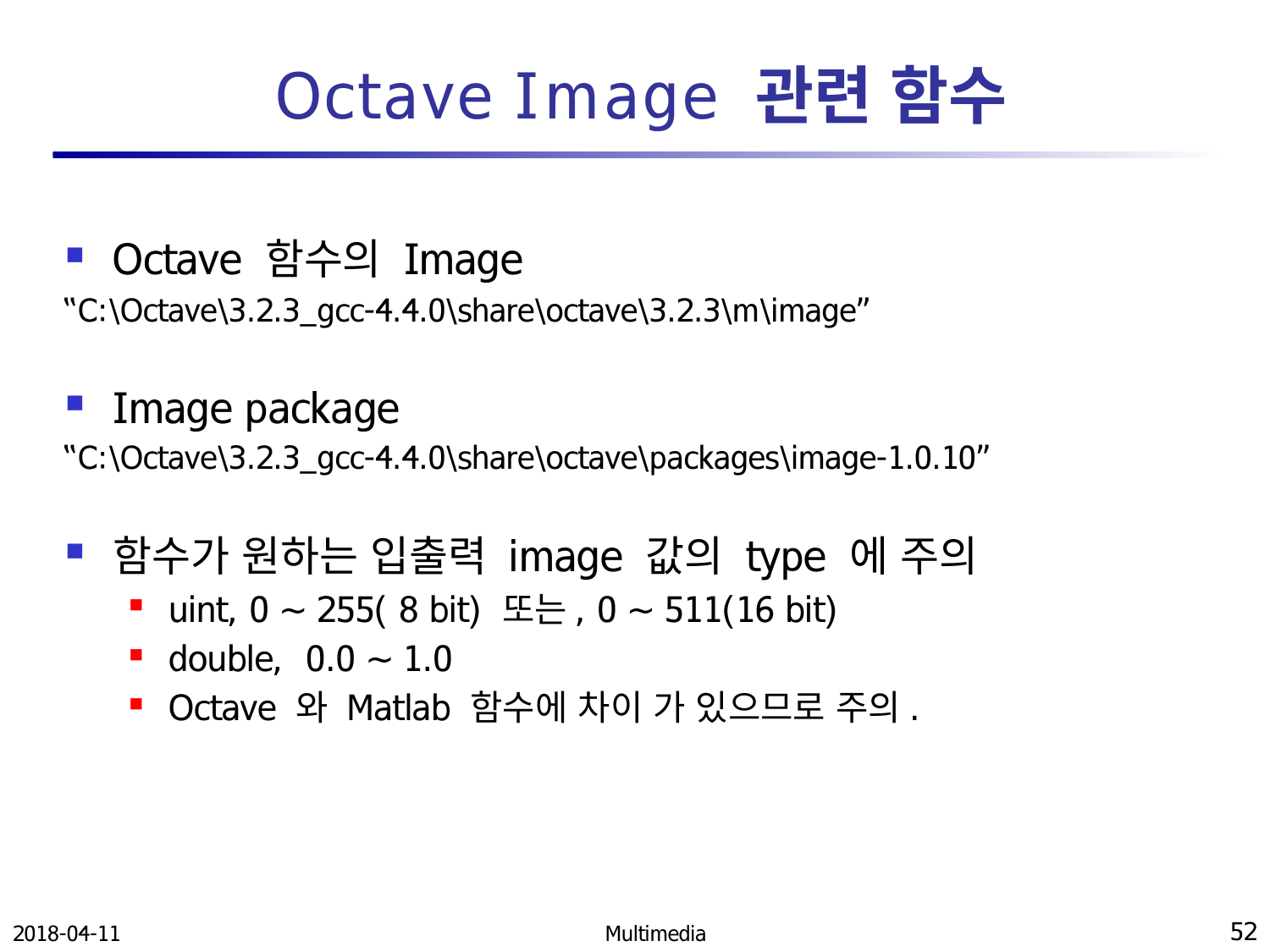

# Octave Image 관련 함수

Octave 함수의 Image
“C:\Octave\3.2.3_gcc-4.4.0\share\octave\3.2.3\m\image”

Image package
“C:\Octave\3.2.3_gcc-4.4.0\share\octave\packages\image-1.0.10”

함수가 원하는 입출력 image 값의 type 에 주의
uint, 0 ~ 255( 8 bit) 또는, 0 ~ 511(16 bit)
double,  0.0 ~ 1.0
Octave 와 Matlab 함수에 차이 가 있으므로 주의.

2018-04-11
Multimedia
52